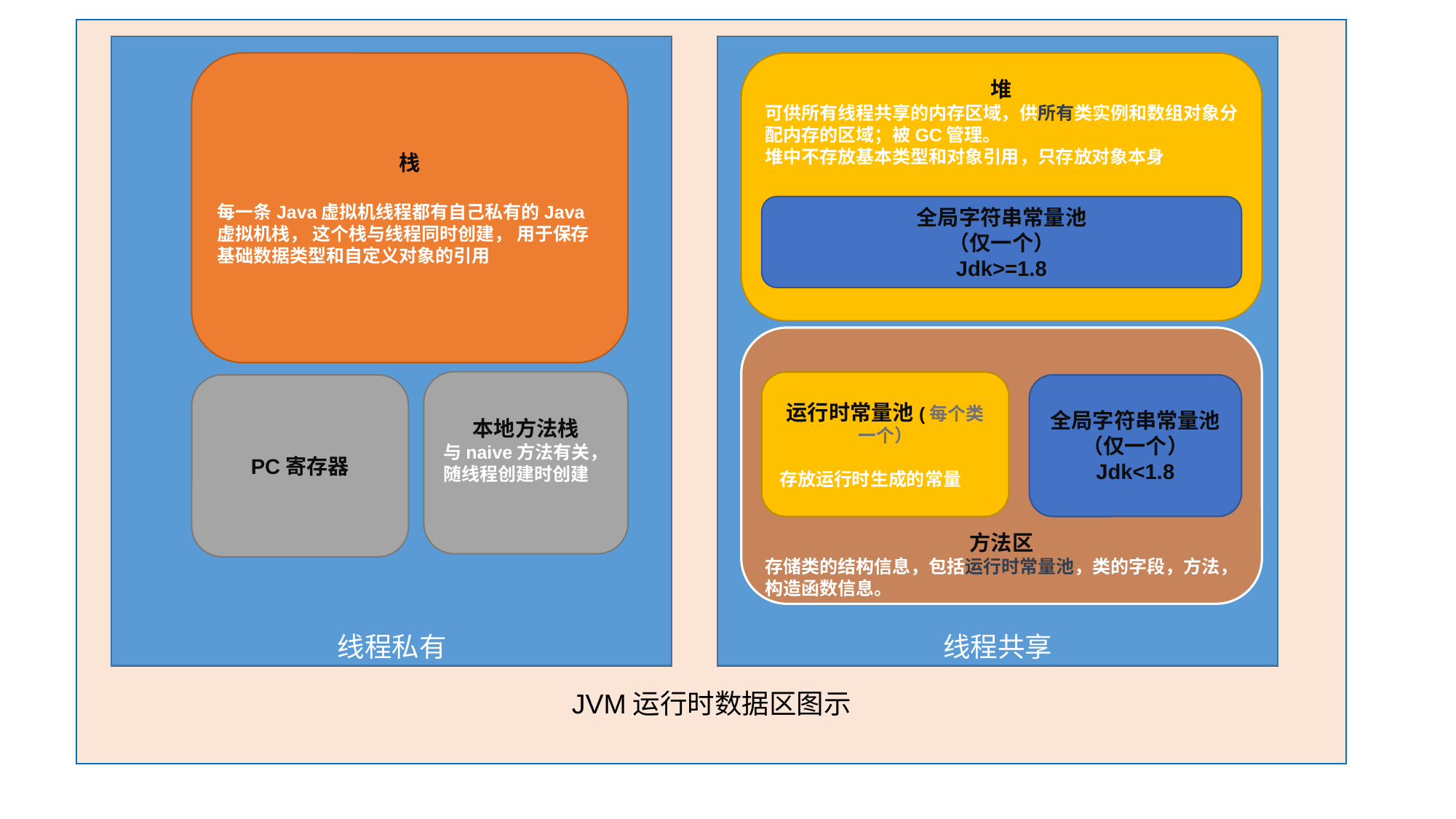

JVM运行时数据区图示

线程私有

线程共享
栈

每一条Java虚拟机线程都有自己私有的Java虚拟机栈， 这个栈与线程同时创建， 用于保存基础数据类型和自定义对象的引用
堆
可供所有线程共享的内存区域，供所有类实例和数组对象分配内存的区域；被GC管理。
堆中不存放基本类型和对象引用，只存放对象本身

全局字符串常量池
（仅一个）
Jdk>=1.8

方法区
存储类的结构信息，包括运行时常量池，类的字段，方法，构造函数信息。
运行时常量池(每个类一个）

存放运行时生成的常量
本地方法栈
与naive方法有关，随线程创建时创建

全局字符串常量池
（仅一个）
Jdk<1.8
PC寄存器